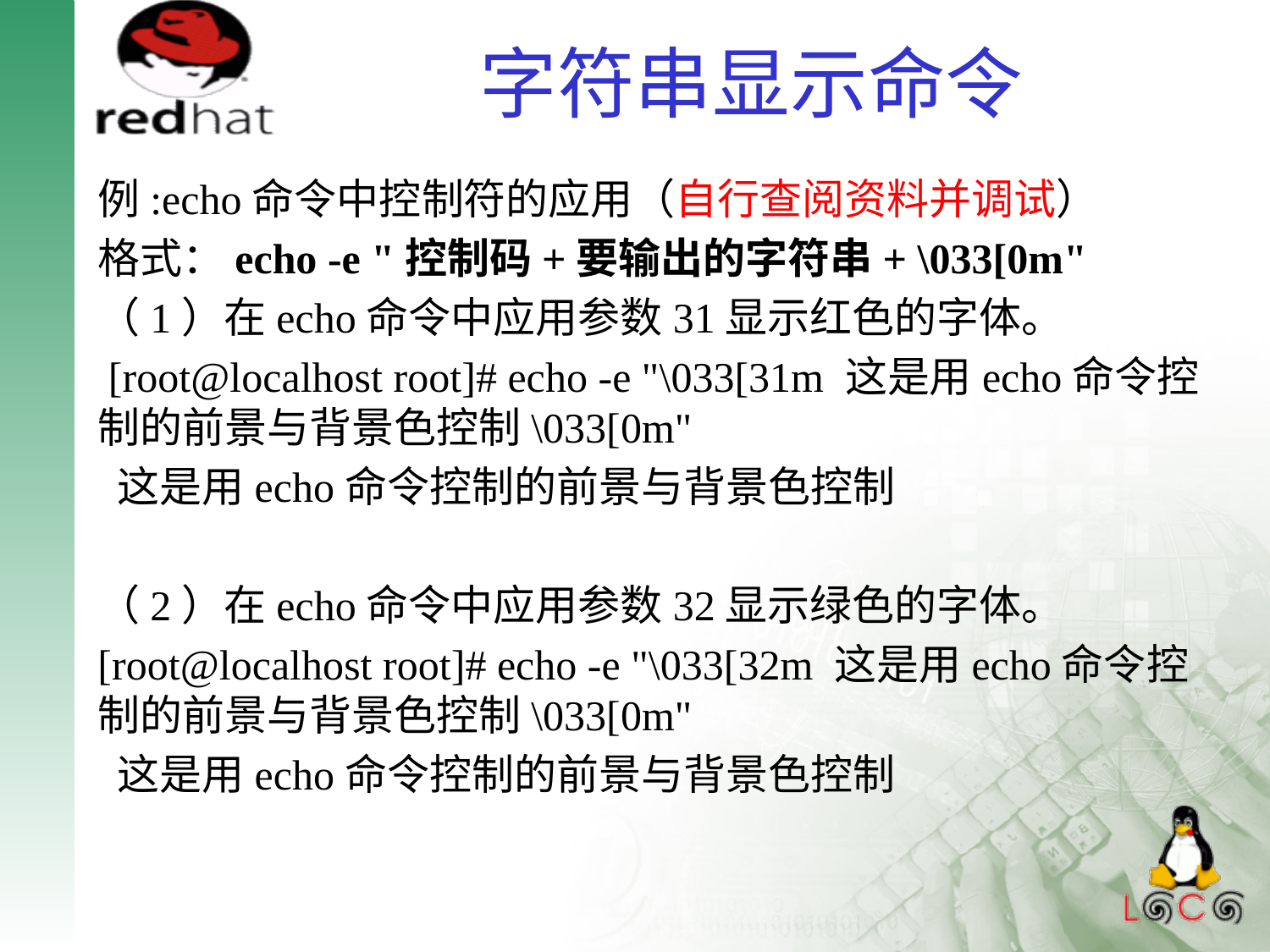

# 字符串显示命令
例:echo命令中控制符的应用（自行查阅资料并调试）
格式：echo -e "控制码+要输出的字符串+ \033[0m"
（1）在echo命令中应用参数31显示红色的字体。
 [root@localhost root]# echo -e "\033[31m 这是用echo命令控制的前景与背景色控制\033[0m"
 这是用echo命令控制的前景与背景色控制

（2）在echo命令中应用参数32显示绿色的字体。
[root@localhost root]# echo -e "\033[32m 这是用echo命令控制的前景与背景色控制\033[0m"
 这是用echo命令控制的前景与背景色控制